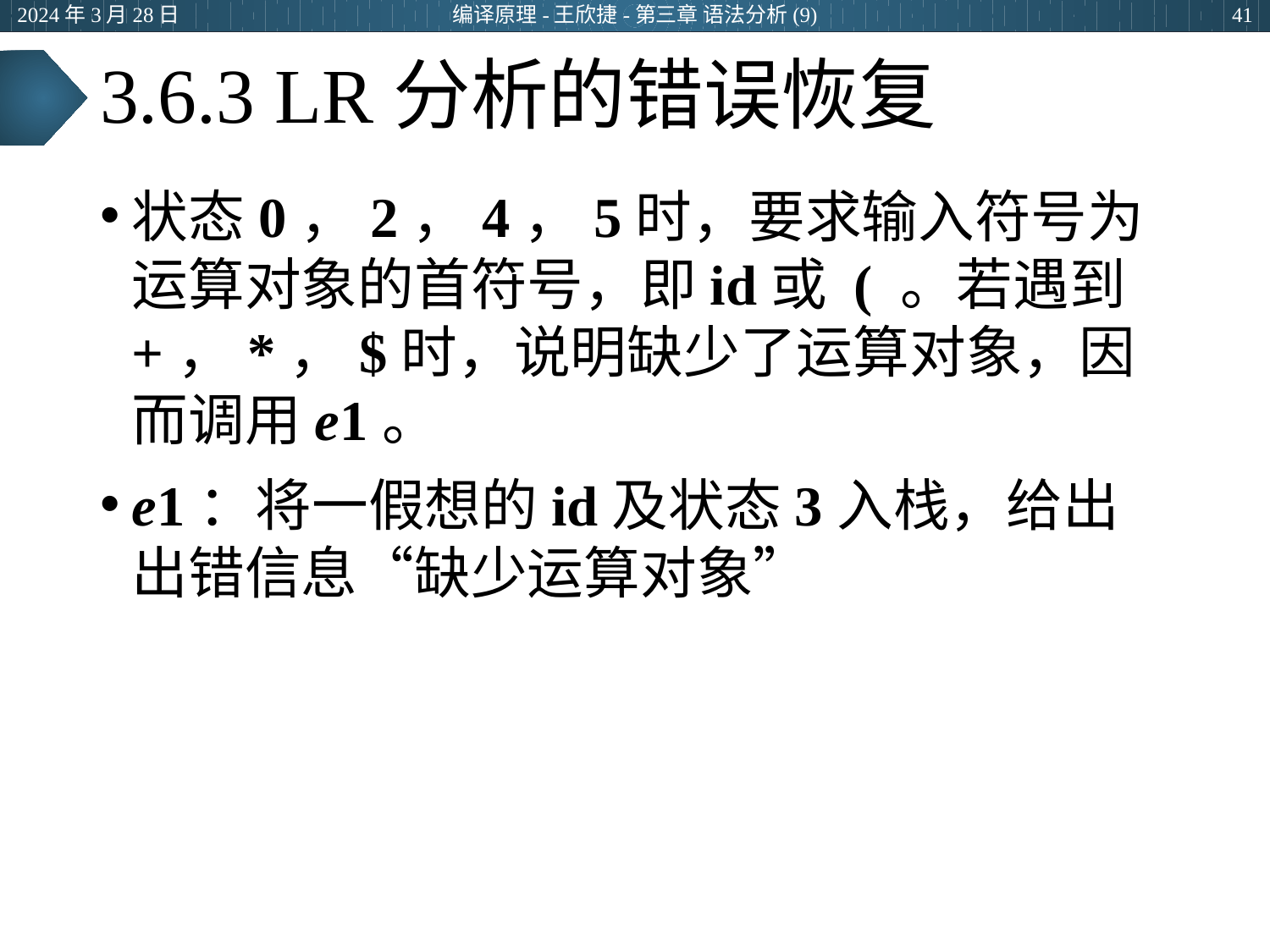

2024年3月28日
编译原理-王欣捷-第三章 语法分析(9)
41
# 3.6.3 LR分析的错误恢复
状态0，2，4，5时，要求输入符号为运算对象的首符号，即id或 ( 。若遇到+，*，$时，说明缺少了运算对象，因而调用e1。
e1：将一假想的id及状态3入栈，给出出错信息“缺少运算对象”